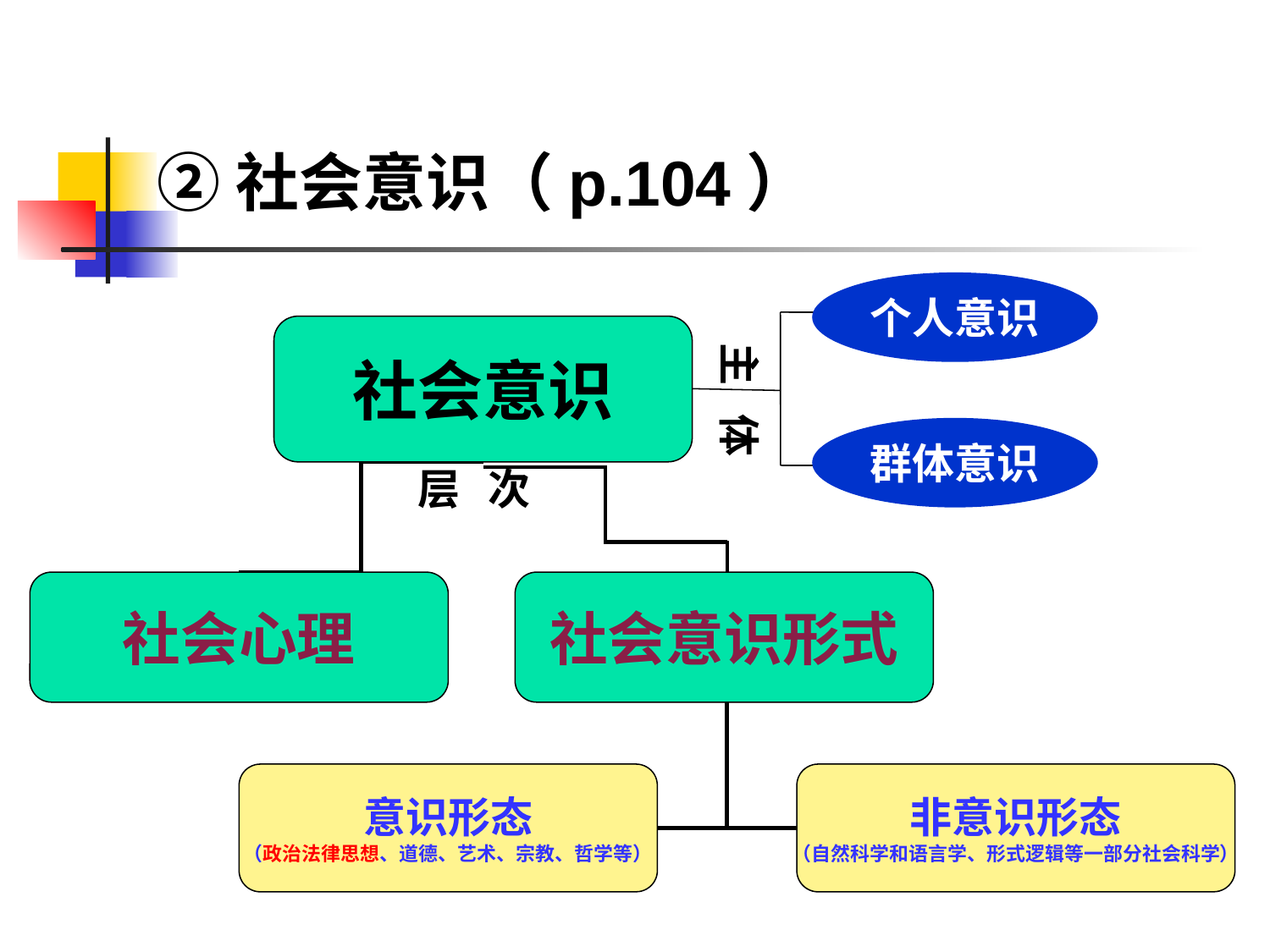

②社会意识（p.104）

个人意识

社会意识
社会心理
社会意识形式
意识形态
（政治法律思想、道德、艺术、宗教、哲学等）
非意识形态
（自然科学和语言学、形式逻辑等一部分社会科学）
主   体

群体意识
层   次